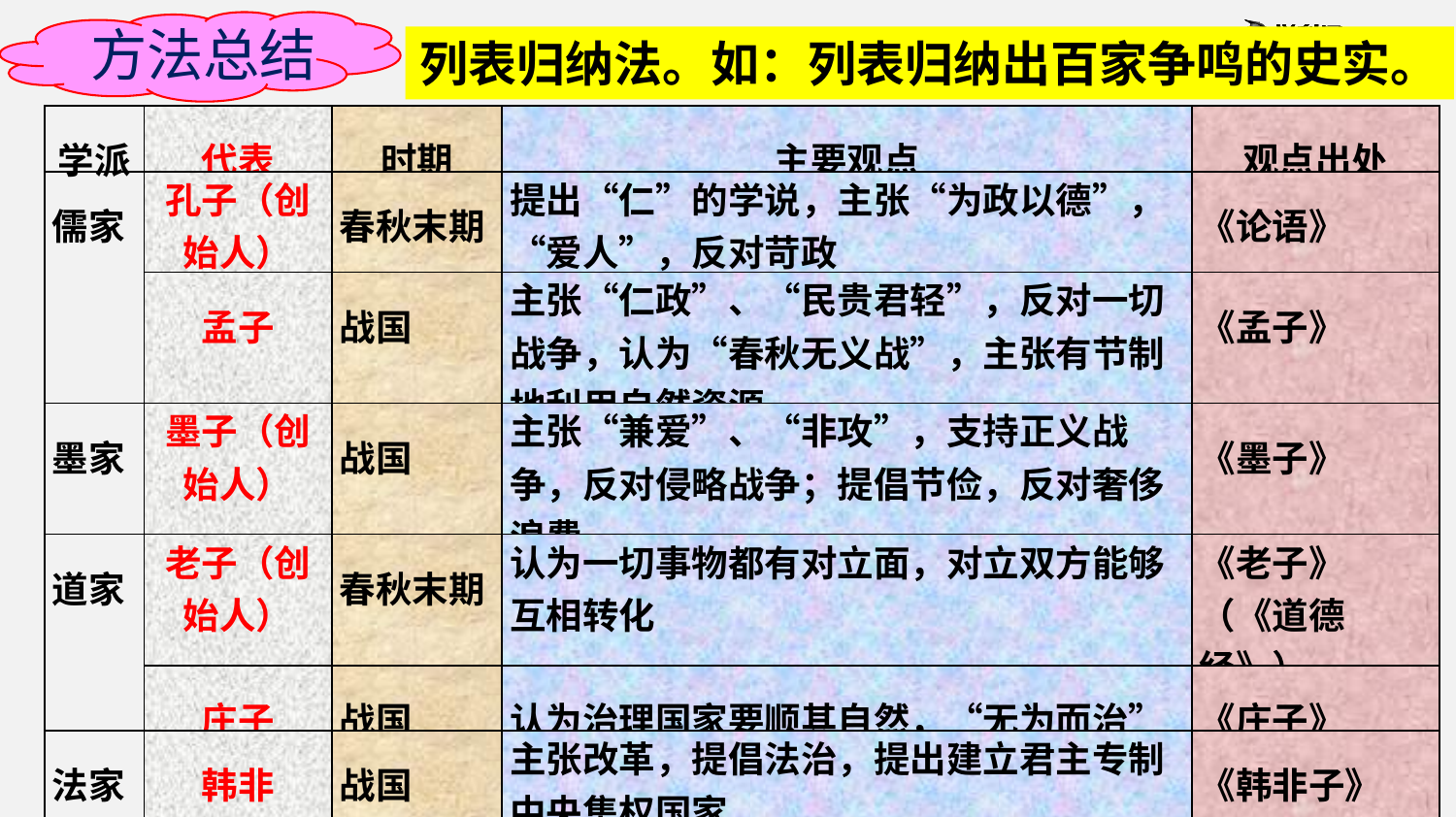

方法总结
列表归纳法。如：列表归纳出百家争鸣的史实。
| 学派 | 代表 | 时期 | 主要观点 | 观点出处 |
| --- | --- | --- | --- | --- |
| 儒家 | 孔子（创始人） | 春秋末期 | 提出“仁”的学说，主张“为政以德”，“爱人”，反对苛政 | 《论语》 |
|  | 孟子 | 战国 | 主张“仁政”、“民贵君轻”，反对一切战争，认为“春秋无义战”，主张有节制地利用自然资源 | 《孟子》 |
| 墨家 | 墨子（创始人） | 战国 | 主张“兼爱”、“非攻”，支持正义战争，反对侵略战争；提倡节俭，反对奢侈浪费 | 《墨子》 |
| 道家 | 老子（创始人） | 春秋末期 | 认为一切事物都有对立面，对立双方能够互相转化 | 《老子》（《道德经》） |
|  | 庄子 | 战国 | 认为治理国家要顺其自然，“无为而治” | 《庄子》 |
| 法家 | 韩非 | 战国 | 主张改革，提倡法治，提出建立君主专制中央集权国家 | 《韩非子》 |
| 兵家 | 孙武 | 春秋晚期 | “知已知彼，百战不殆” | 《孙子兵法》 |